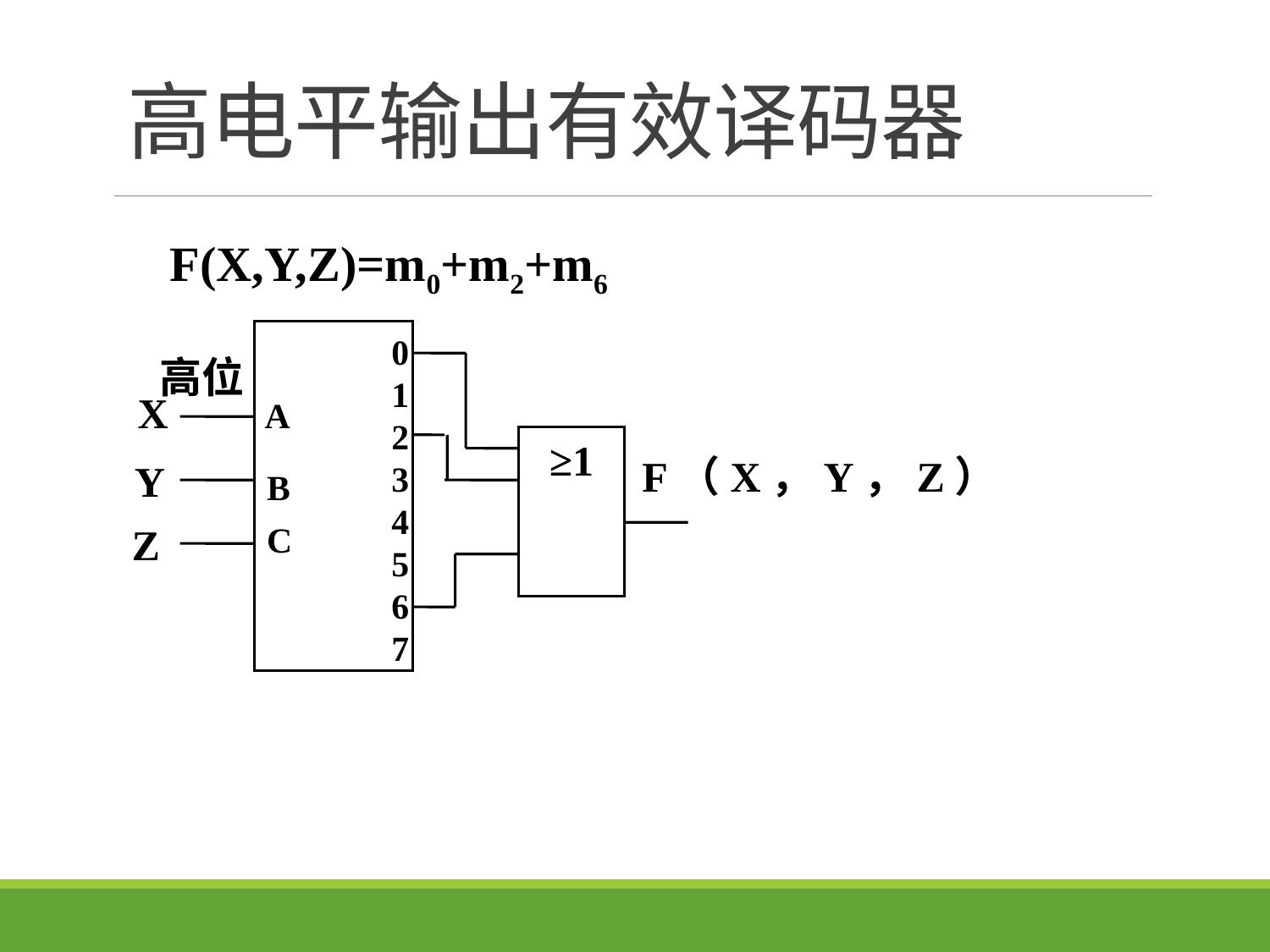

# 高电平输出有效译码器
F(X,Y,Z)=m0+m2+m6

0
1
2
3
4
5
6
7
高位

X
A

≥1

F（X，Y，Z）
Y

B

Z
C